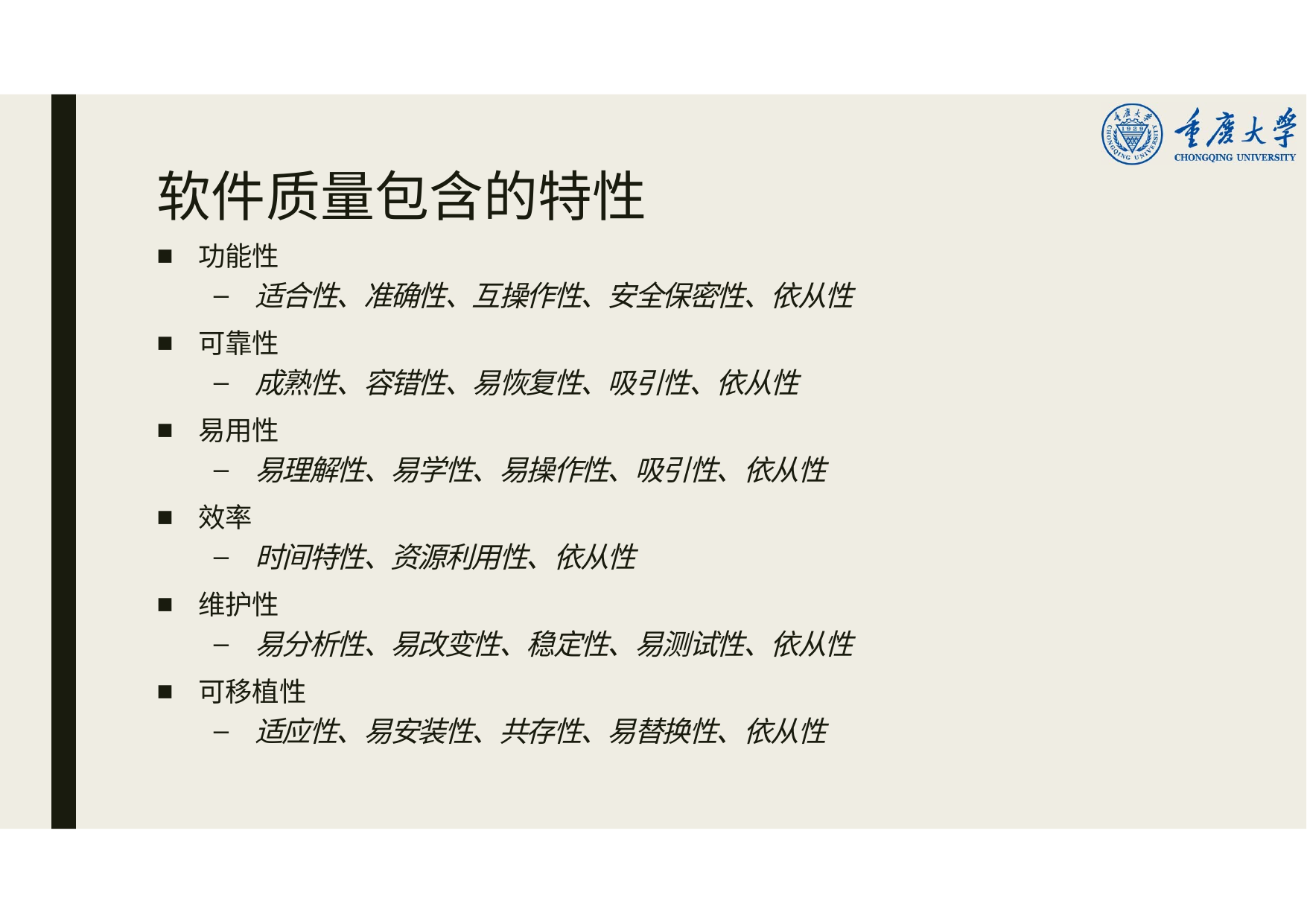

# 软件质量包含的特性
功能性
适合性、准确性、互操作性、安全保密性、依从性
可靠性
成熟性、容错性、易恢复性、吸引性、依从性
易用性
易理解性、易学性、易操作性、吸引性、依从性
效率
时间特性、资源利用性、依从性
维护性
易分析性、易改变性、稳定性、易测试性、依从性
可移植性
适应性、易安装性、共存性、易替换性、依从性